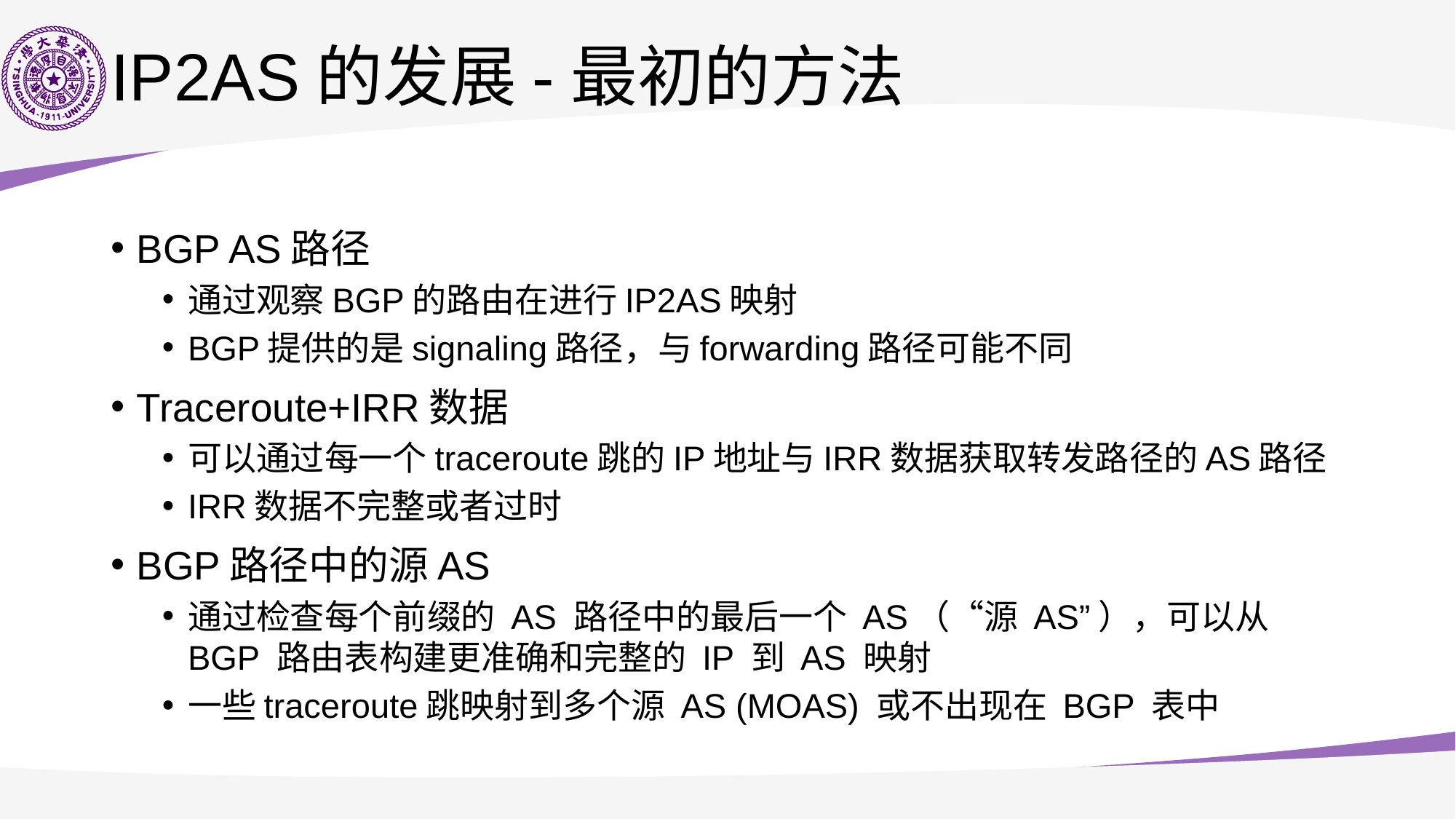

# IP2AS的发展-最初的方法
BGP AS路径
通过观察BGP的路由在进行IP2AS映射
BGP提供的是signaling路径，与forwarding路径可能不同
Traceroute+IRR数据
可以通过每一个traceroute跳的IP地址与IRR数据获取转发路径的AS路径
IRR数据不完整或者过时
BGP路径中的源AS
通过检查每个前缀的 AS 路径中的最后一个 AS（“源 AS”），可以从 BGP 路由表构建更准确和完整的 IP 到 AS 映射
一些traceroute跳映射到多个源 AS (MOAS) 或不出现在 BGP 表中